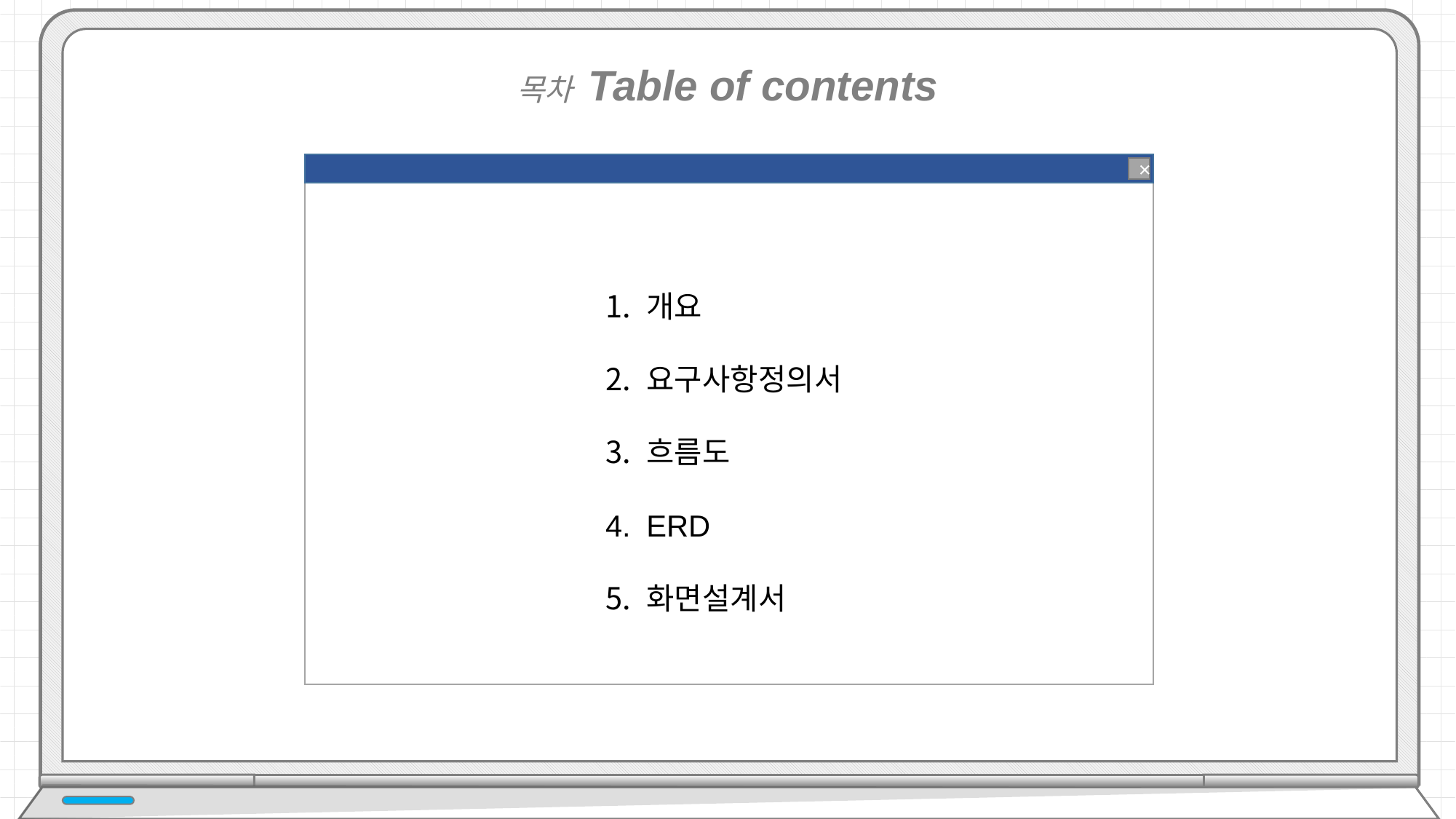

목차 Table of contents

×
개요
요구사항정의서
흐름도
ERD
화면설계서